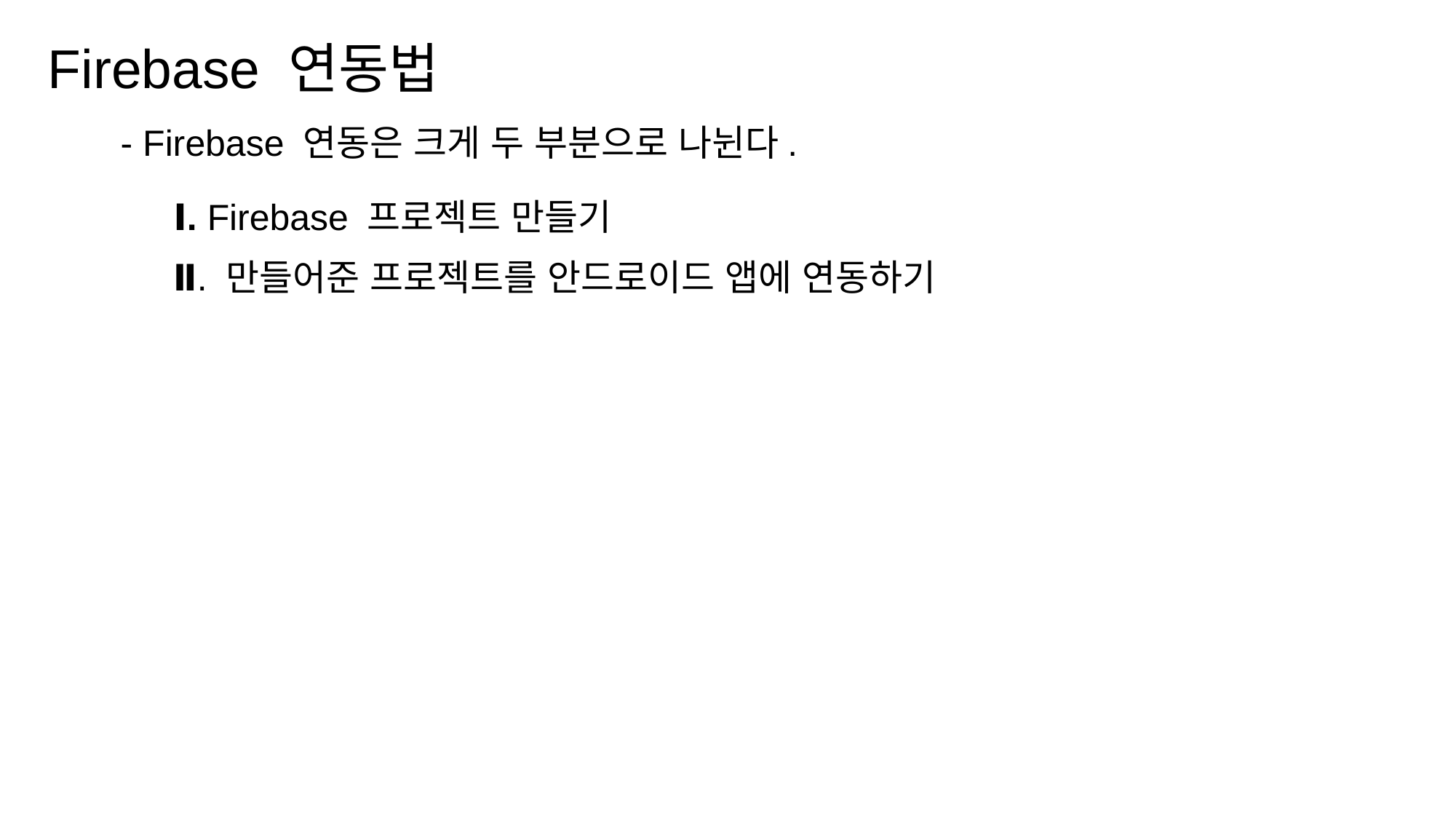

Firebase 연동법
나눔스퀘어OTF ExtraBold
 - Firebase 연동은 크게 두 부분으로 나뉜다.
나눔스퀘어OTF Bold
나눔스퀘어OTF
Ⅰ. Firebase 프로젝트 만들기
Ⅱ. 만들어준 프로젝트를 안드로이드 앱에 연동하기
나눔스퀘어_ac ExtraBold
나눔스퀘어_ac Bold
나눔스퀘어_ac
나눔스퀘어 ExtraBold
나눔스퀘어 Bold
나눔스퀘어
나눔스퀘어 Light